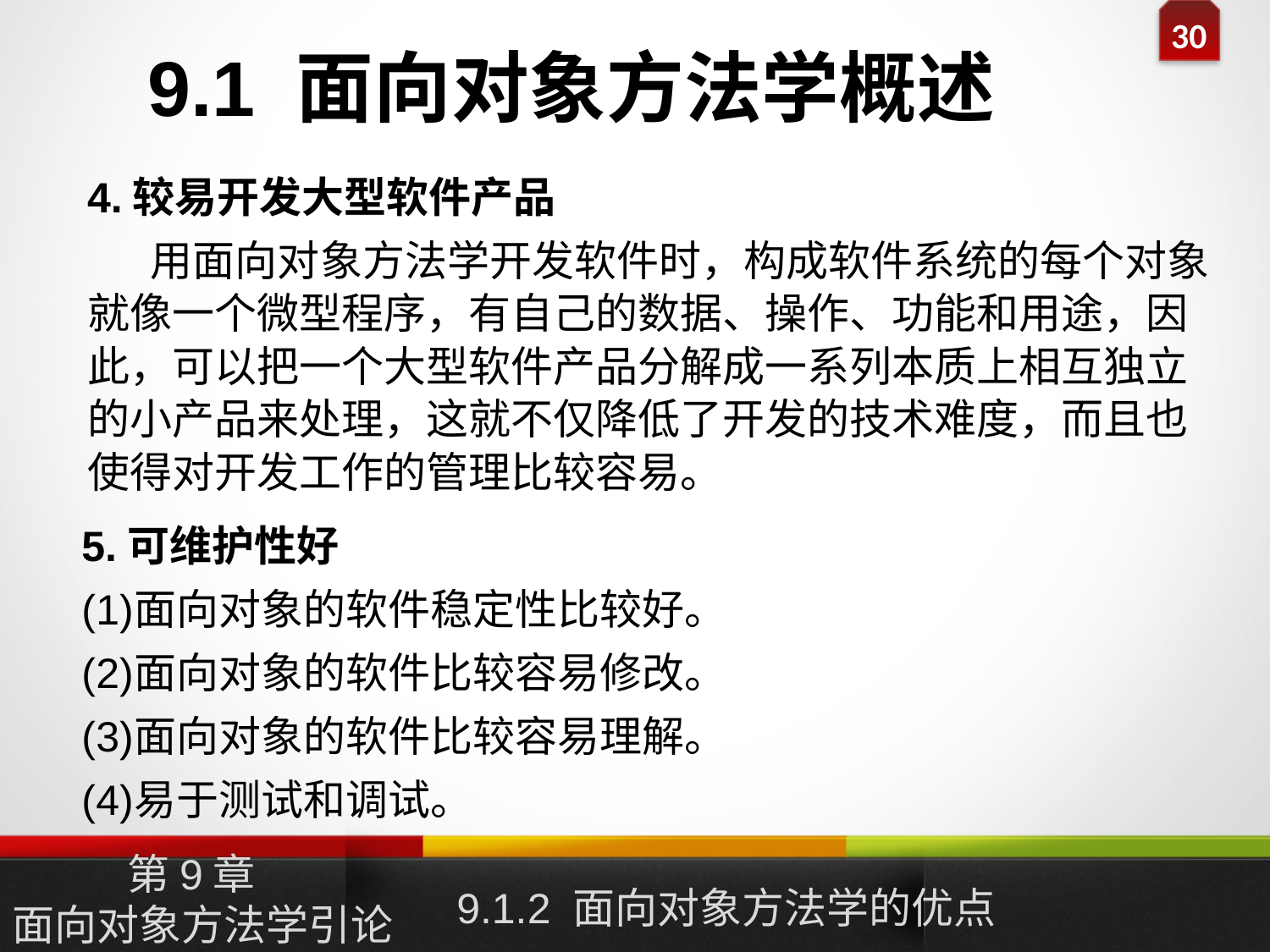

9.1 面向对象方法学概述
4.较易开发大型软件产品
       用面向对象方法学开发软件时，构成软件系统的每个对象就像一个微型程序，有自己的数据、操作、功能和用途，因此，可以把一个大型软件产品分解成一系列本质上相互独立的小产品来处理，这就不仅降低了开发的技术难度，而且也使得对开发工作的管理比较容易。
5.可维护性好
面向对象的软件稳定性比较好。
面向对象的软件比较容易修改。
面向对象的软件比较容易理解。
易于测试和调试。
9.1.2 面向对象方法学的优点